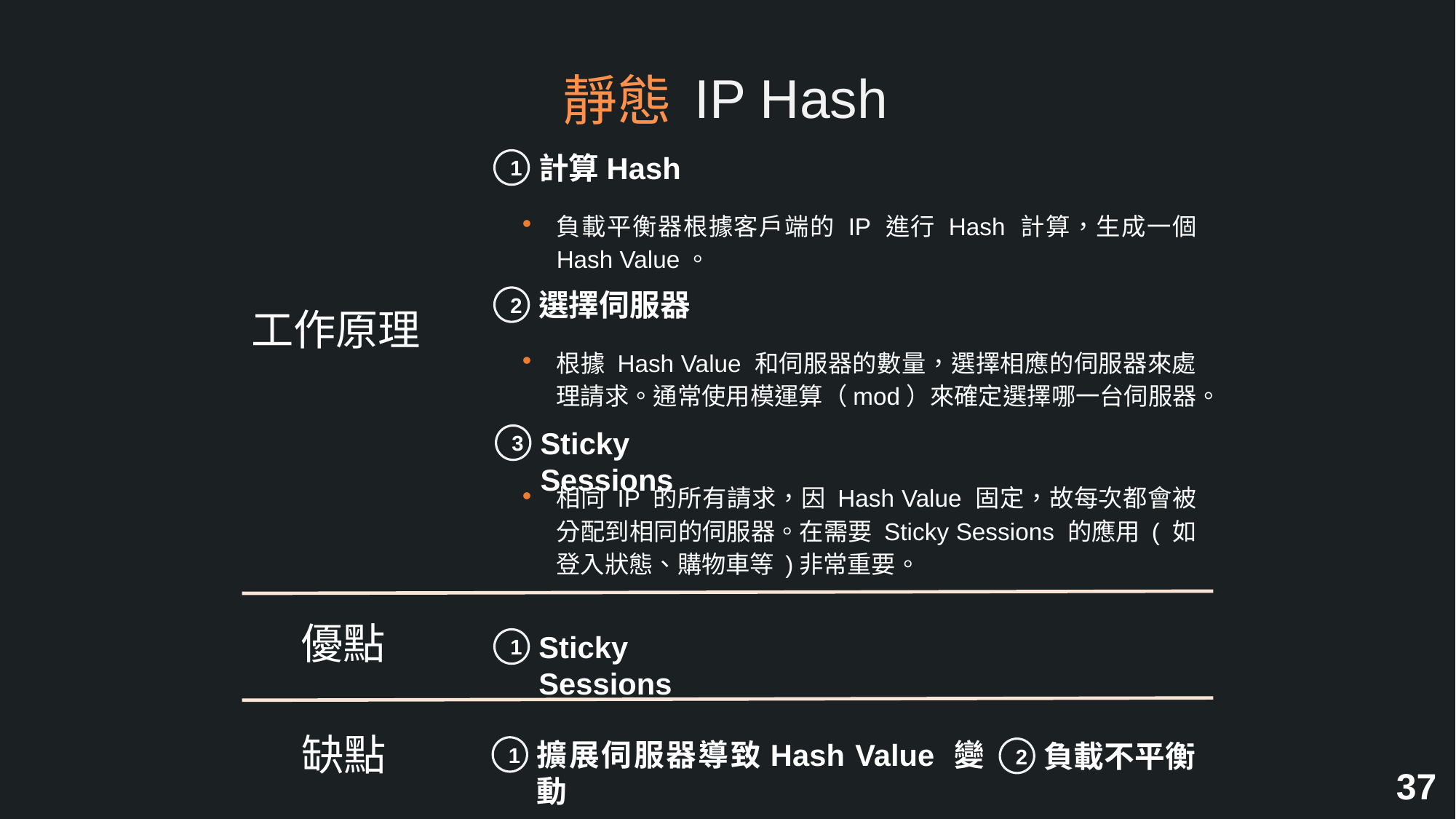

IP Hash
靜態
計算Hash
1
負載平衡器根據客戶端的 IP 進行 Hash 計算，生成一個 Hash Value。
選擇伺服器
2
工作原理
根據 Hash Value 和伺服器的數量，選擇相應的伺服器來處理請求。通常使用模運算（mod）來確定選擇哪一台伺服器。
Sticky Sessions
3
相同 IP 的所有請求，因 Hash Value 固定，故每次都會被分配到相同的伺服器。在需要 Sticky Sessions 的應用 ( 如登入狀態、購物車等 )非常重要。
優點
Sticky Sessions
1
缺點
擴展伺服器導致Hash Value 變動
1
負載不平衡
2
37